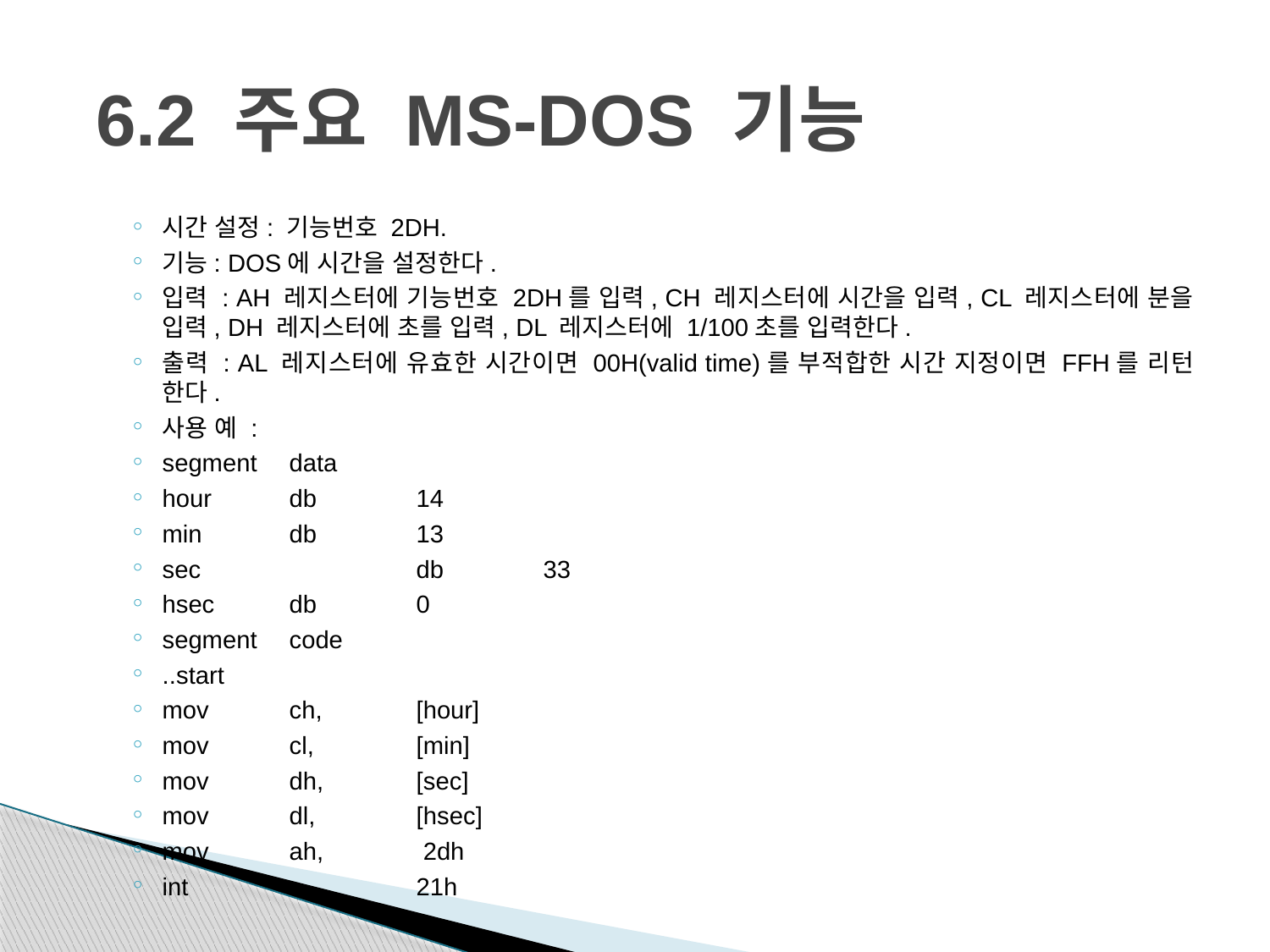

# 6.2 주요 MS-DOS 기능
시간 설정: 기능번호 2DH.
기능: DOS에 시간을 설정한다.
입력 : AH 레지스터에 기능번호 2DH를 입력, CH 레지스터에 시간을 입력, CL 레지스터에 분을 입력, DH 레지스터에 초를 입력, DL 레지스터에 1/100초를 입력한다.
출력 : AL 레지스터에 유효한 시간이면 00H(valid time)를 부적합한 시간 지정이면 FFH를 리턴 한다.
사용 예 :
segment	data
hour	db	14
min	db	13
sec		db	33
hsec	db	0
segment	code
..start
mov	ch, 	[hour]
mov	cl, 	[min]
mov	dh, 	[sec]
mov	dl, 	[hsec]
mov	ah,	 2dh
int		21h